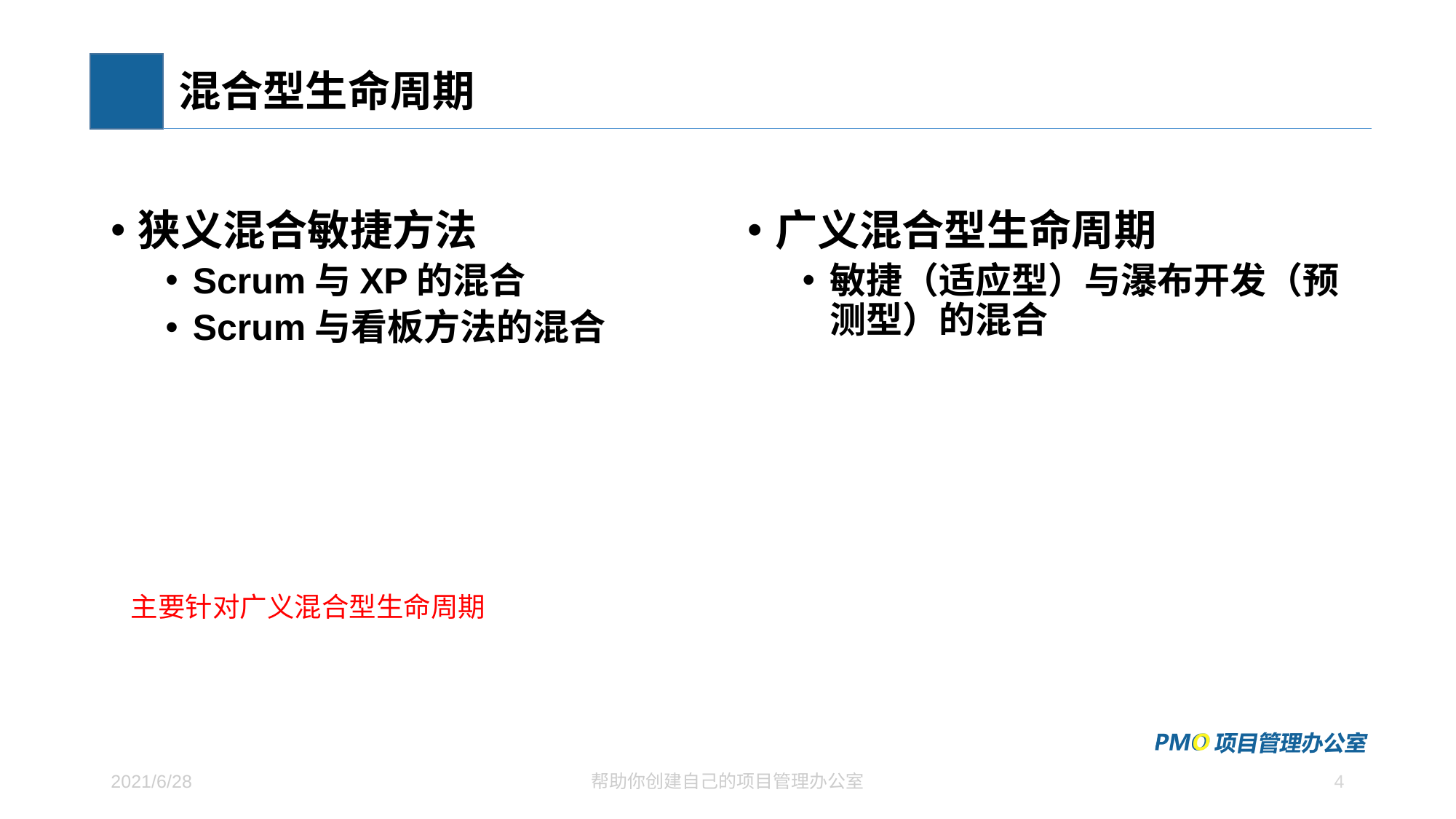

# 混合型生命周期
狭义混合敏捷方法
Scrum与XP的混合
Scrum与看板方法的混合
广义混合型生命周期
敏捷（适应型）与瀑布开发（预测型）的混合

主要针对广义混合型生命周期
4
2021/6/28
帮助你创建自己的项目管理办公室